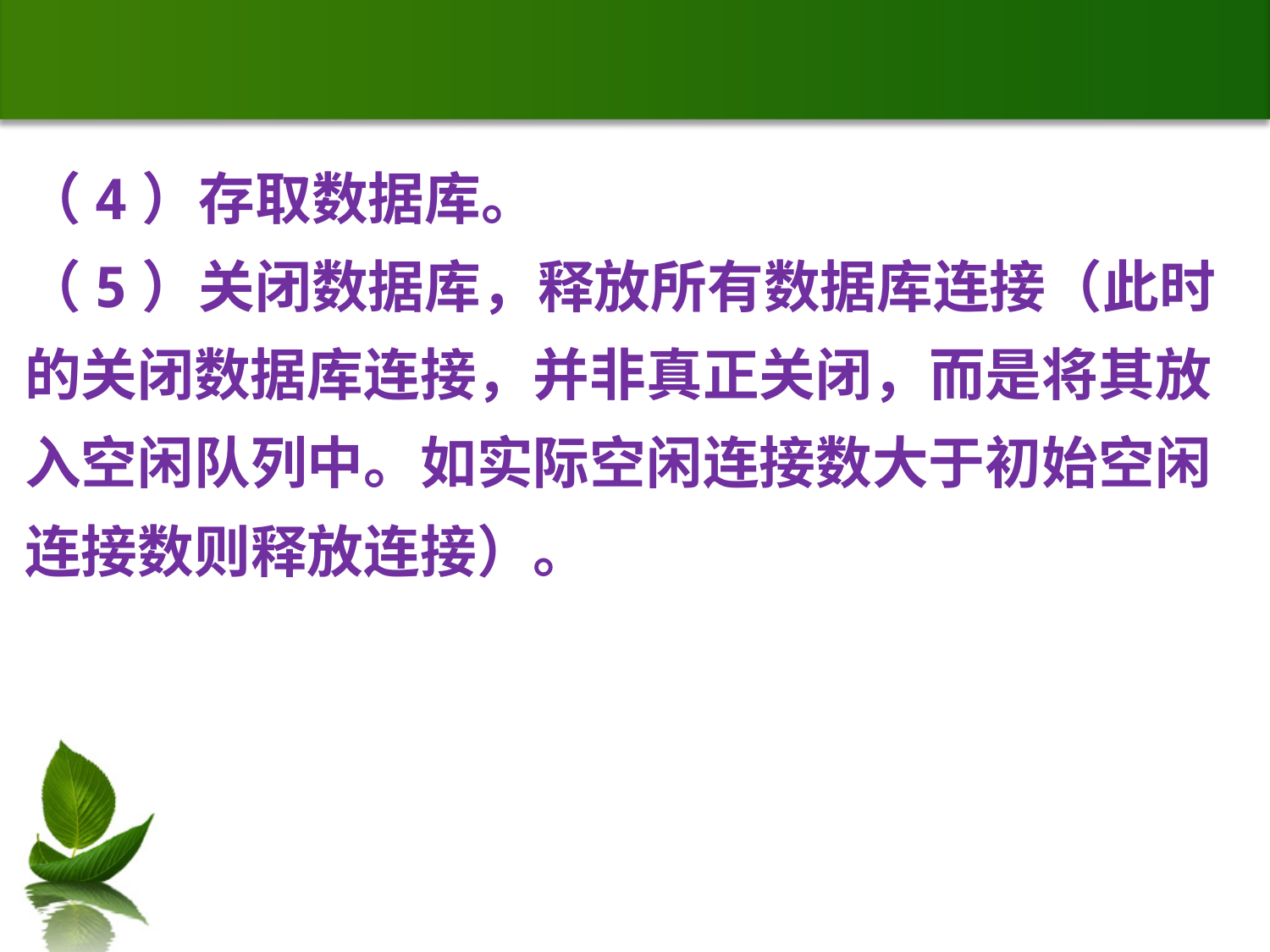

#
（4）存取数据库。
（5）关闭数据库，释放所有数据库连接（此时的关闭数据库连接，并非真正关闭，而是将其放入空闲队列中。如实际空闲连接数大于初始空闲连接数则释放连接）。